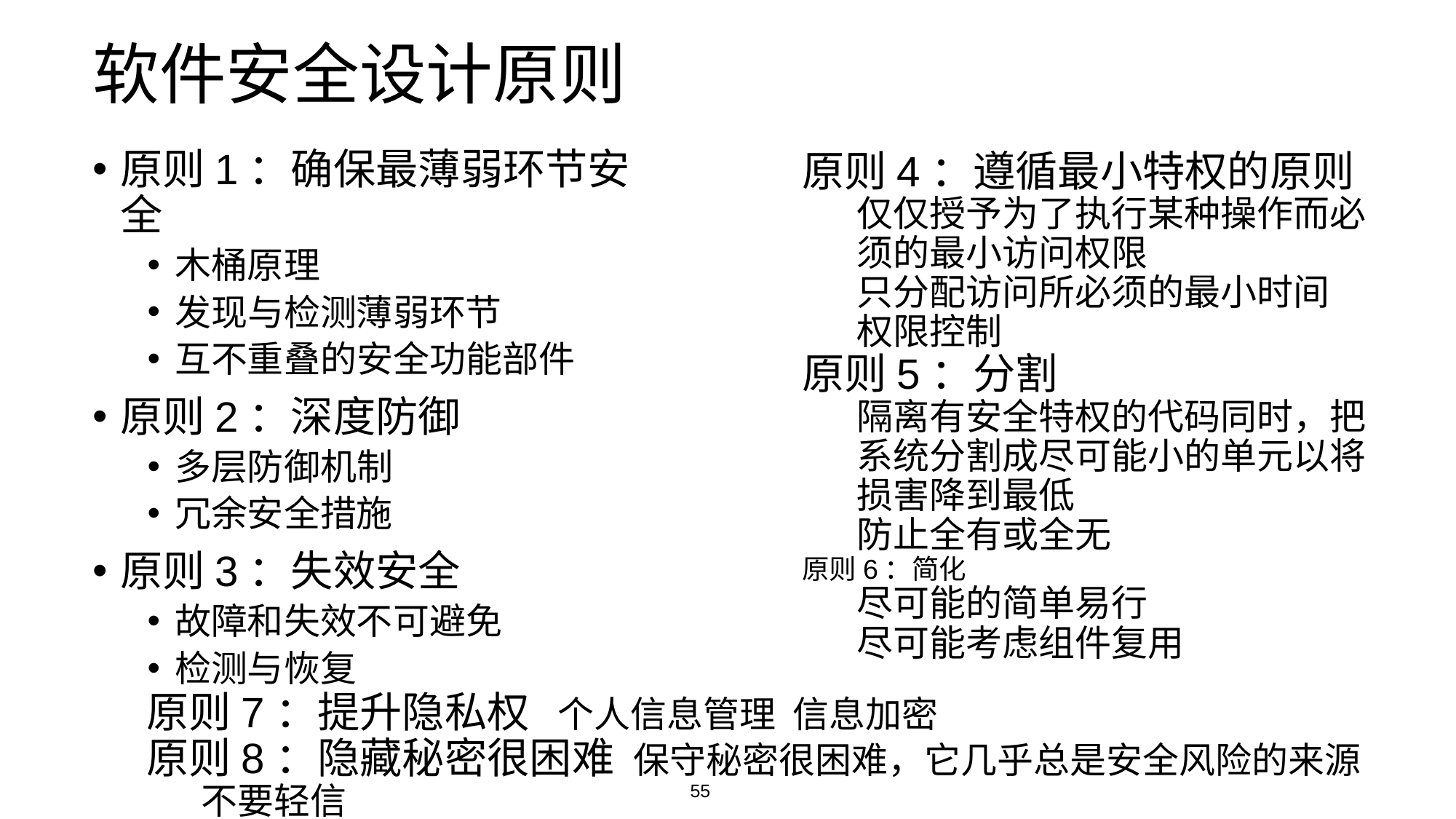

软件安全设计原则
原则1：确保最薄弱环节安全
木桶原理
发现与检测薄弱环节
互不重叠的安全功能部件
原则2：深度防御
多层防御机制
冗余安全措施
原则3：失效安全
故障和失效不可避免
检测与恢复
原则4：遵循最小特权的原则
仅仅授予为了执行某种操作而必须的最小访问权限
只分配访问所必须的最小时间
权限控制
原则5：分割
隔离有安全特权的代码同时，把系统分割成尽可能小的单元以将损害降到最低
防止全有或全无
原则6：简化
尽可能的简单易行
尽可能考虑组件复用
原则7：提升隐私权   个人信息管理  信息加密
原则8：隐藏秘密很困难  保守秘密很困难，它几乎总是安全风险的来源
不要轻信

55